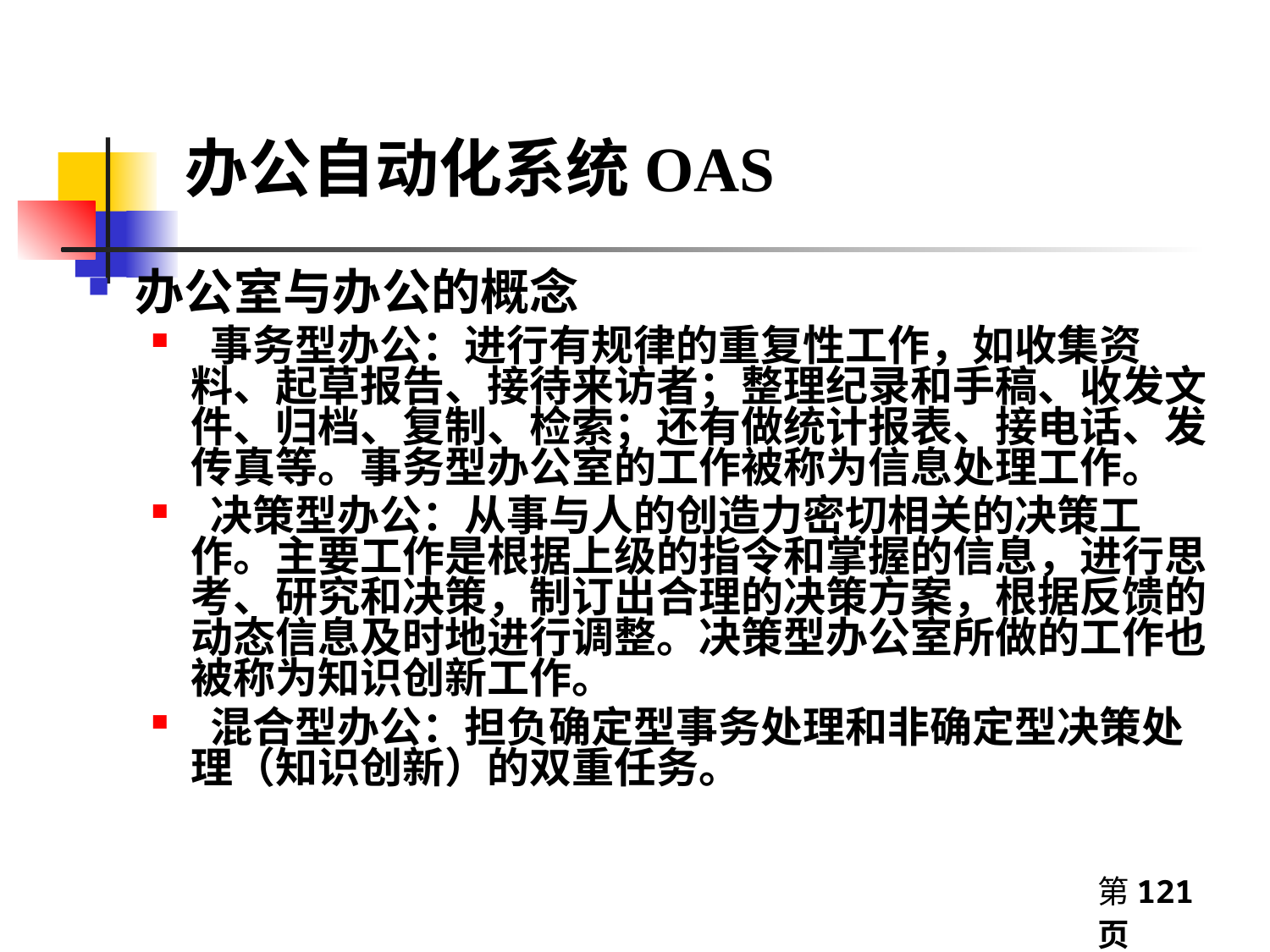

# 办公自动化系统OAS
办公室与办公的概念
 事务型办公：进行有规律的重复性工作，如收集资料、起草报告、接待来访者；整理纪录和手稿、收发文件、归档、复制、检索；还有做统计报表、接电话、发传真等。事务型办公室的工作被称为信息处理工作。
 决策型办公：从事与人的创造力密切相关的决策工作。主要工作是根据上级的指令和掌握的信息，进行思考、研究和决策，制订出合理的决策方案，根据反馈的动态信息及时地进行调整。决策型办公室所做的工作也被称为知识创新工作。
 混合型办公：担负确定型事务处理和非确定型决策处理（知识创新）的双重任务。